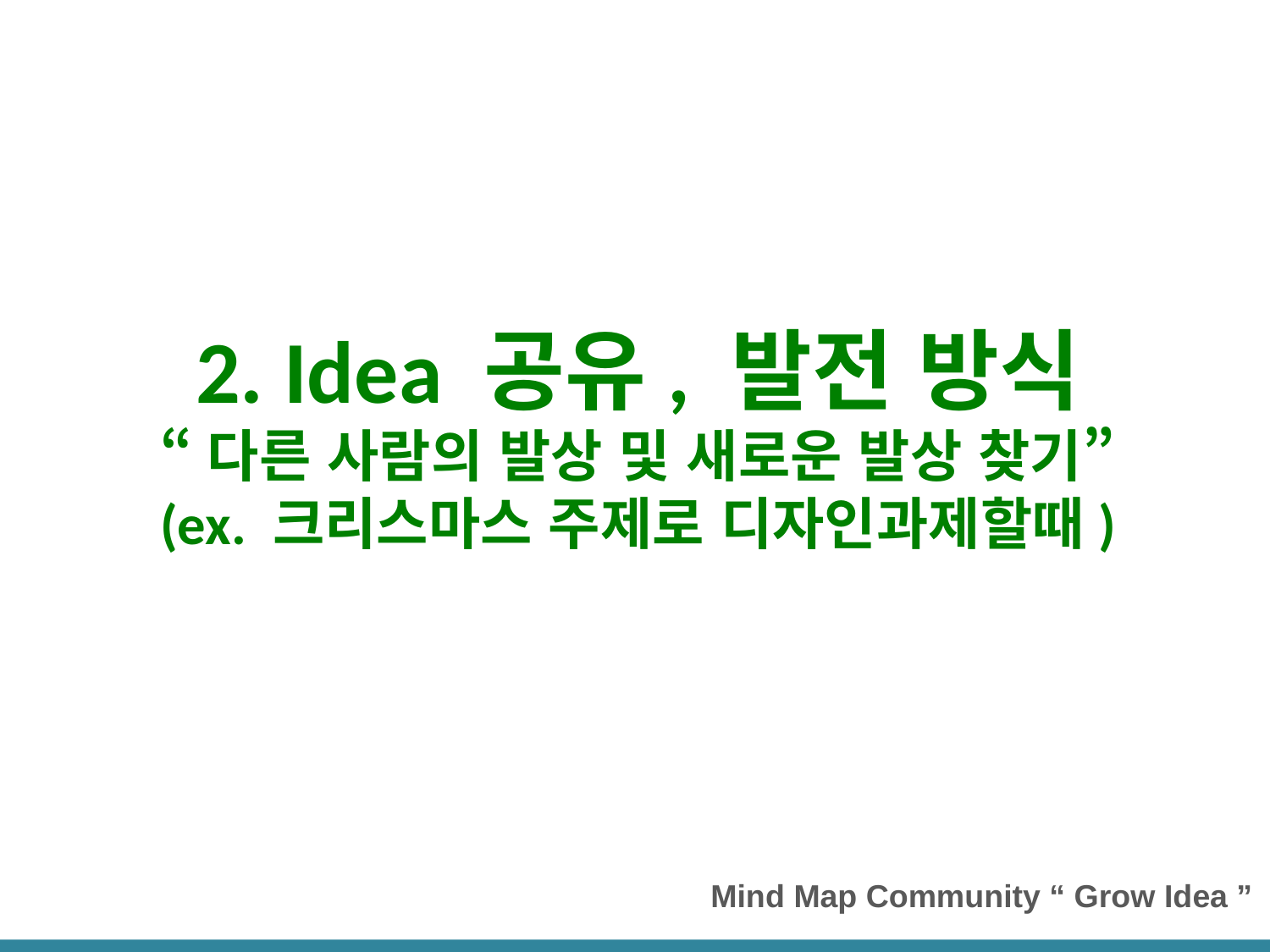

2. Idea 공유, 발전 방식
“다른 사람의 발상 및 새로운 발상 찾기”
(ex. 크리스마스 주제로 디자인과제할때)
Mind Map Community “ Grow Idea ”